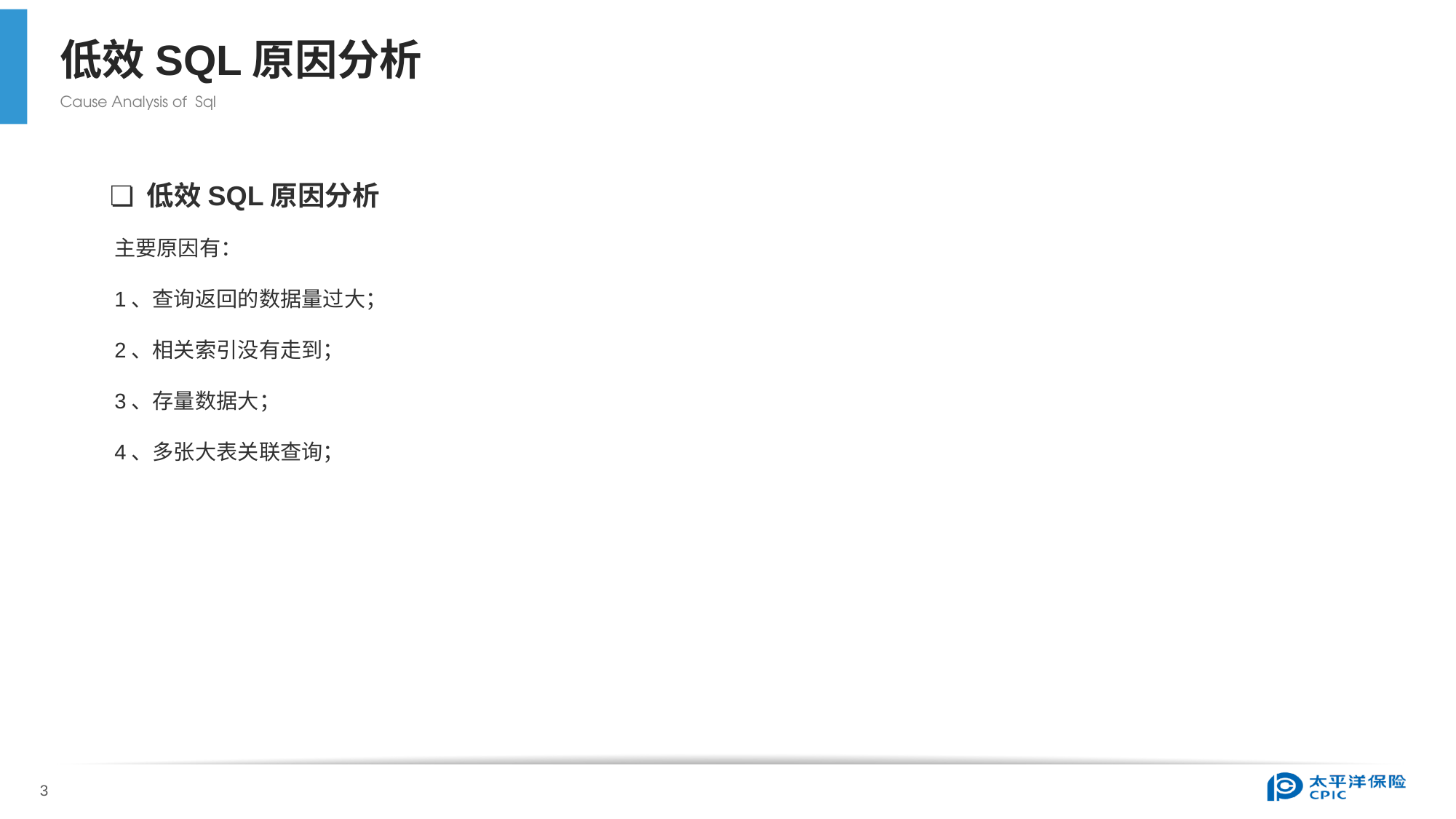

低效SQL原因分析
Cause Analysis of  Sql
❏ 低效SQL原因分析
主要原因有：
1、查询返回的数据量过大；
2、相关索引没有走到；
3、存量数据大；
4、多张大表关联查询；